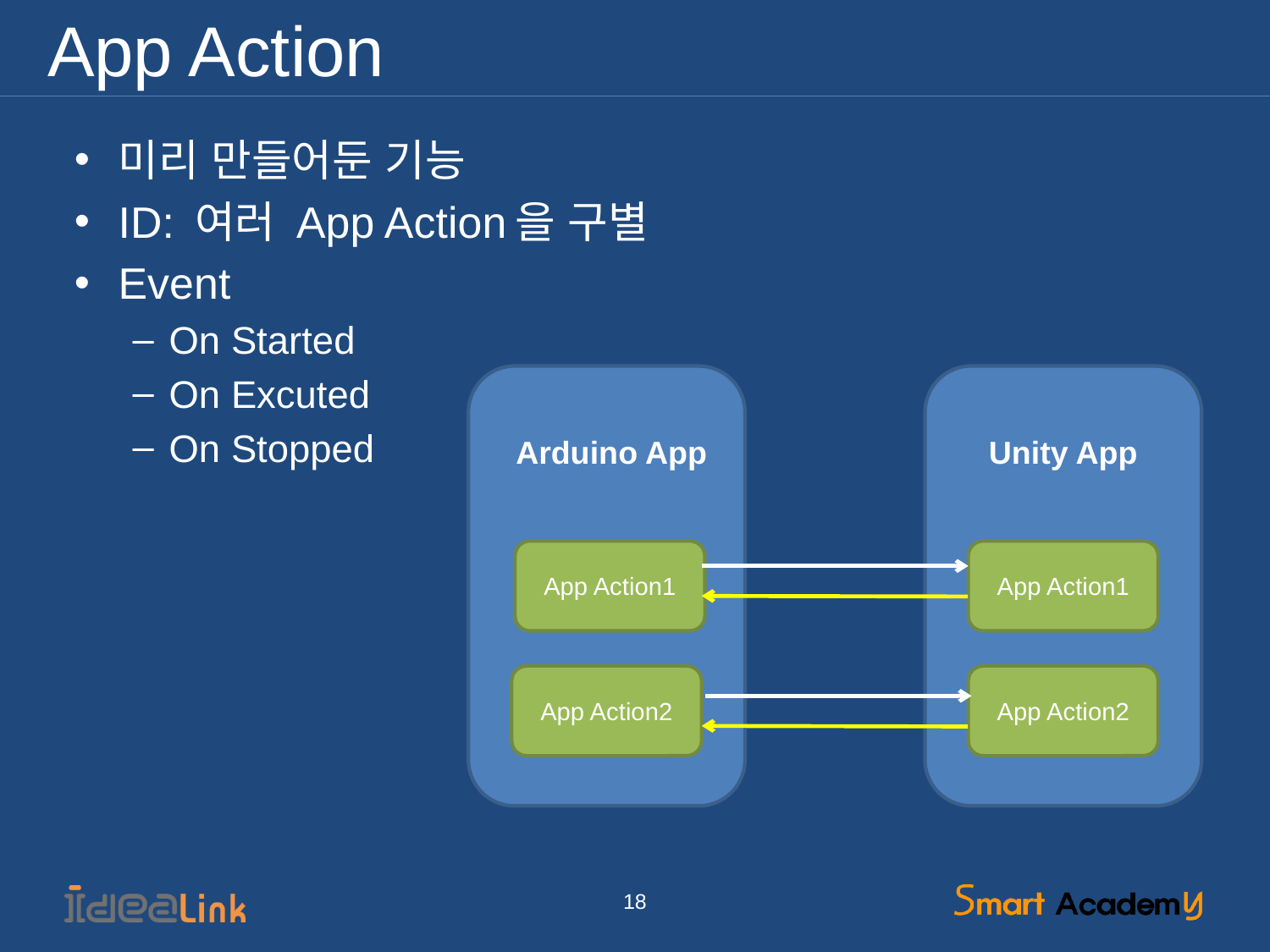

# App Action
미리 만들어둔 기능
ID: 여러 App Action을 구별
Event
On Started
On Excuted
On Stopped

Arduino App
Unity App
App Action1
App Action1
App Action2
App Action2
18